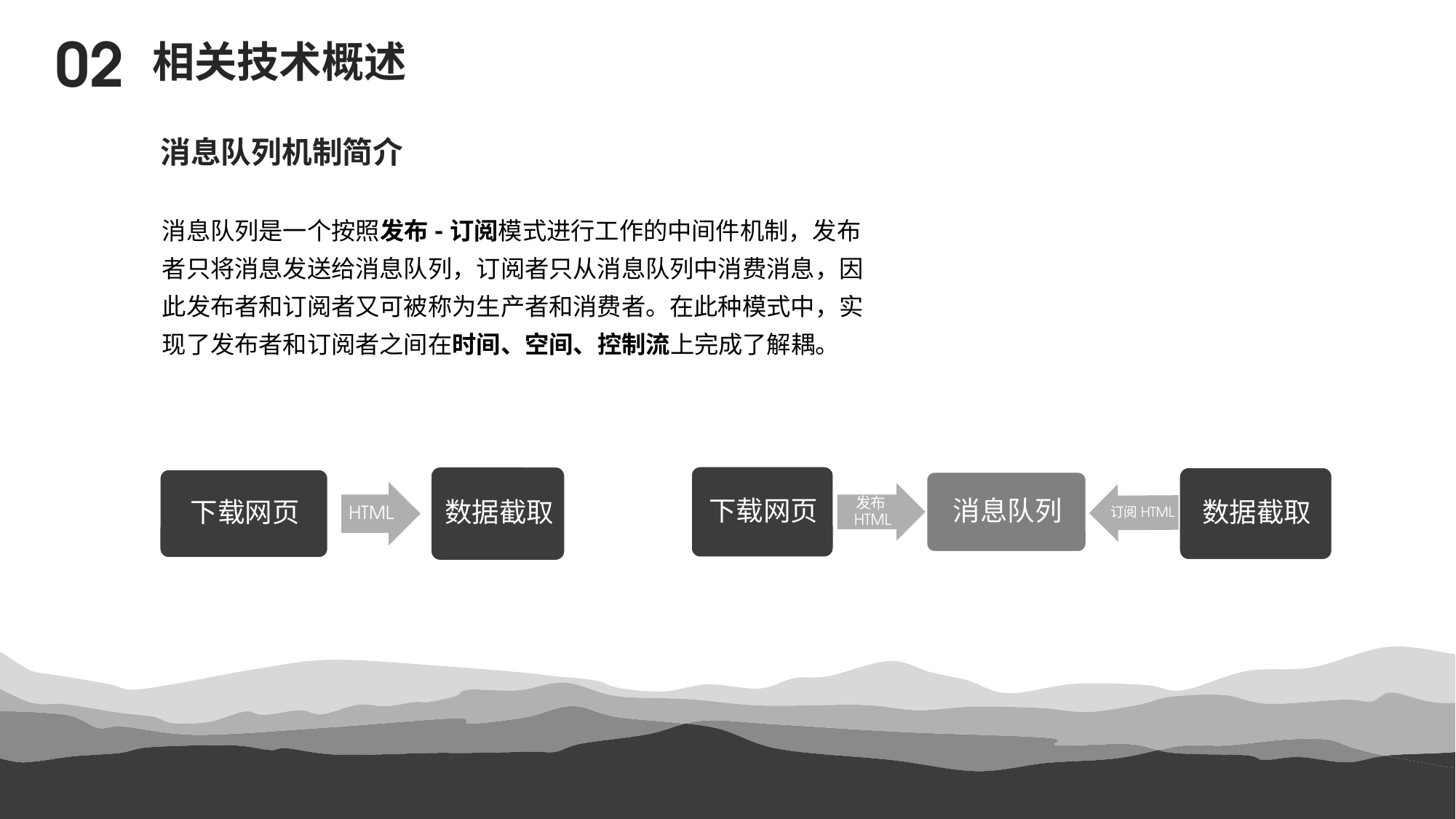

02
相关技术概述
消息队列机制简介
消息队列是一个按照发布-订阅模式进行工作的中间件机制，发布者只将消息发送给消息队列，订阅者只从消息队列中消费消息，因此发布者和订阅者又可被称为生产者和消费者。在此种模式中，实现了发布者和订阅者之间在时间、空间、控制流上完成了解耦。

下载网页
发布HTML
消息队列
订阅HTML
数据截取
下载网页
HTML
数据截取